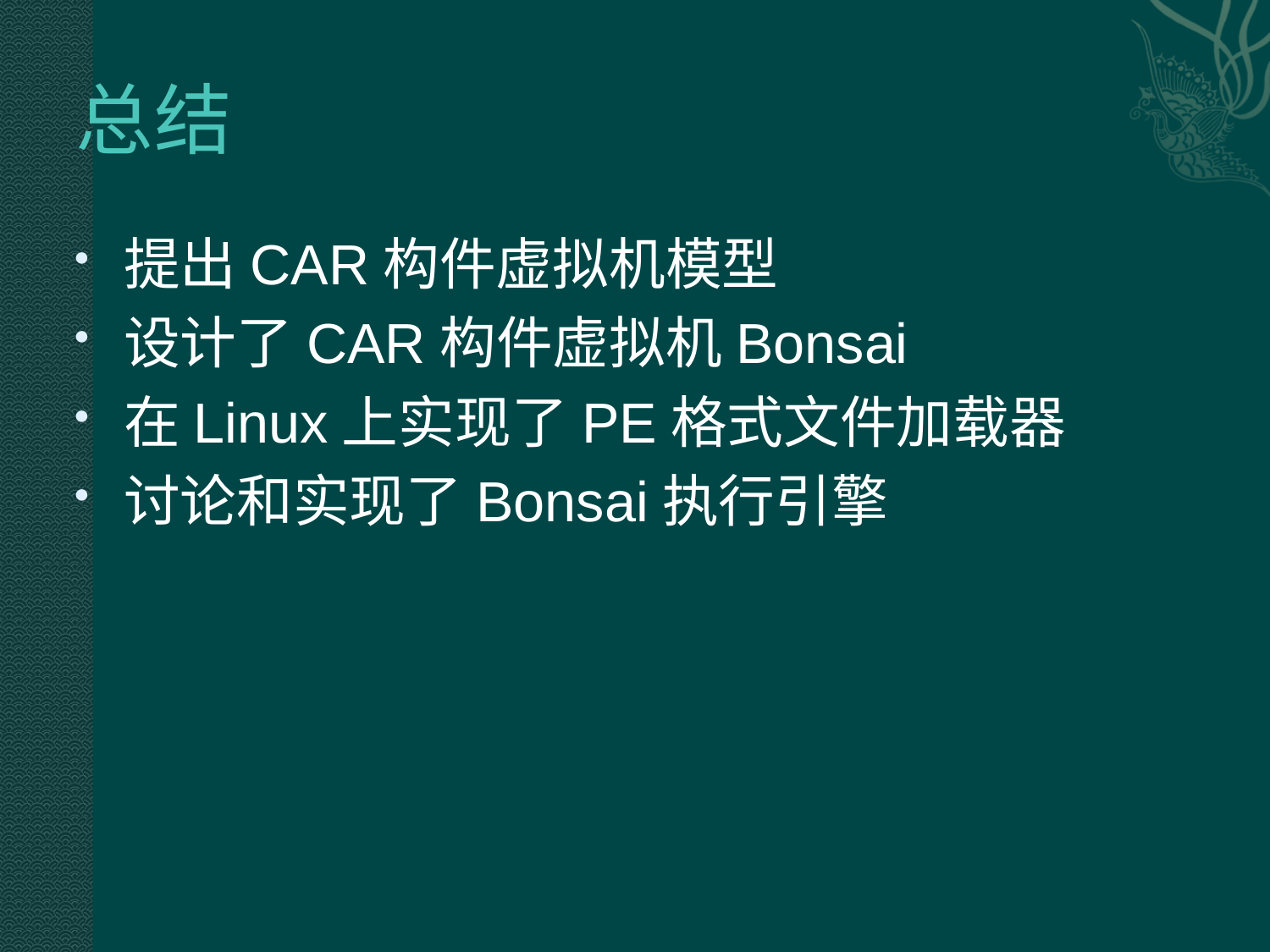

# 总结
提出CAR构件虚拟机模型
设计了CAR构件虚拟机Bonsai
在Linux上实现了PE格式文件加载器
讨论和实现了Bonsai执行引擎